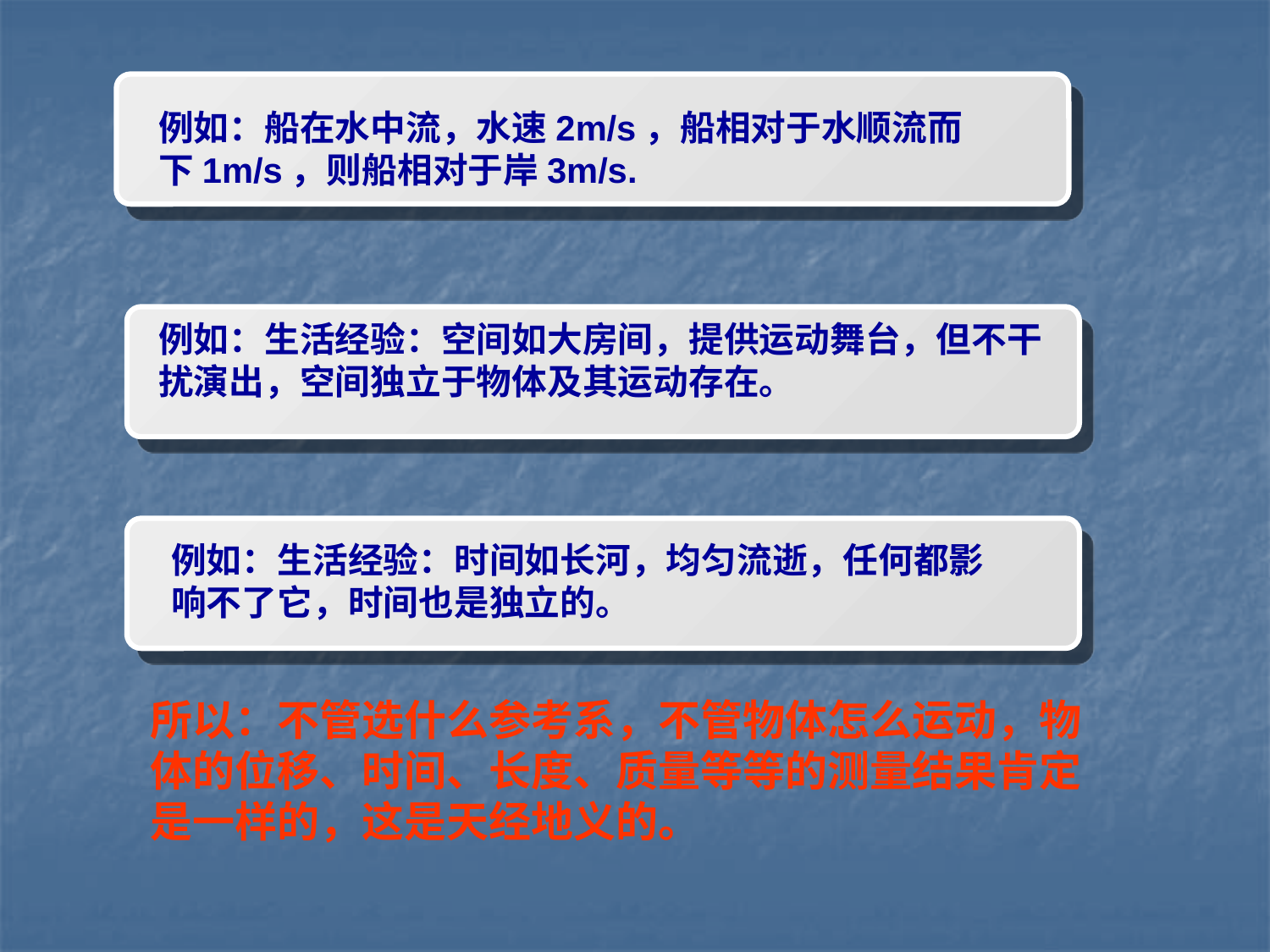

例如：船在水中流，水速2m/s，船相对于水顺流而下1m/s，则船相对于岸3m/s.

例如：生活经验：空间如大房间，提供运动舞台，但不干扰演出，空间独立于物体及其运动存在。

例如：生活经验：时间如长河，均匀流逝，任何都影响不了它，时间也是独立的。
所以：不管选什么参考系，不管物体怎么运动，物体的位移、时间、长度、质量等等的测量结果肯定是一样的，这是天经地义的。